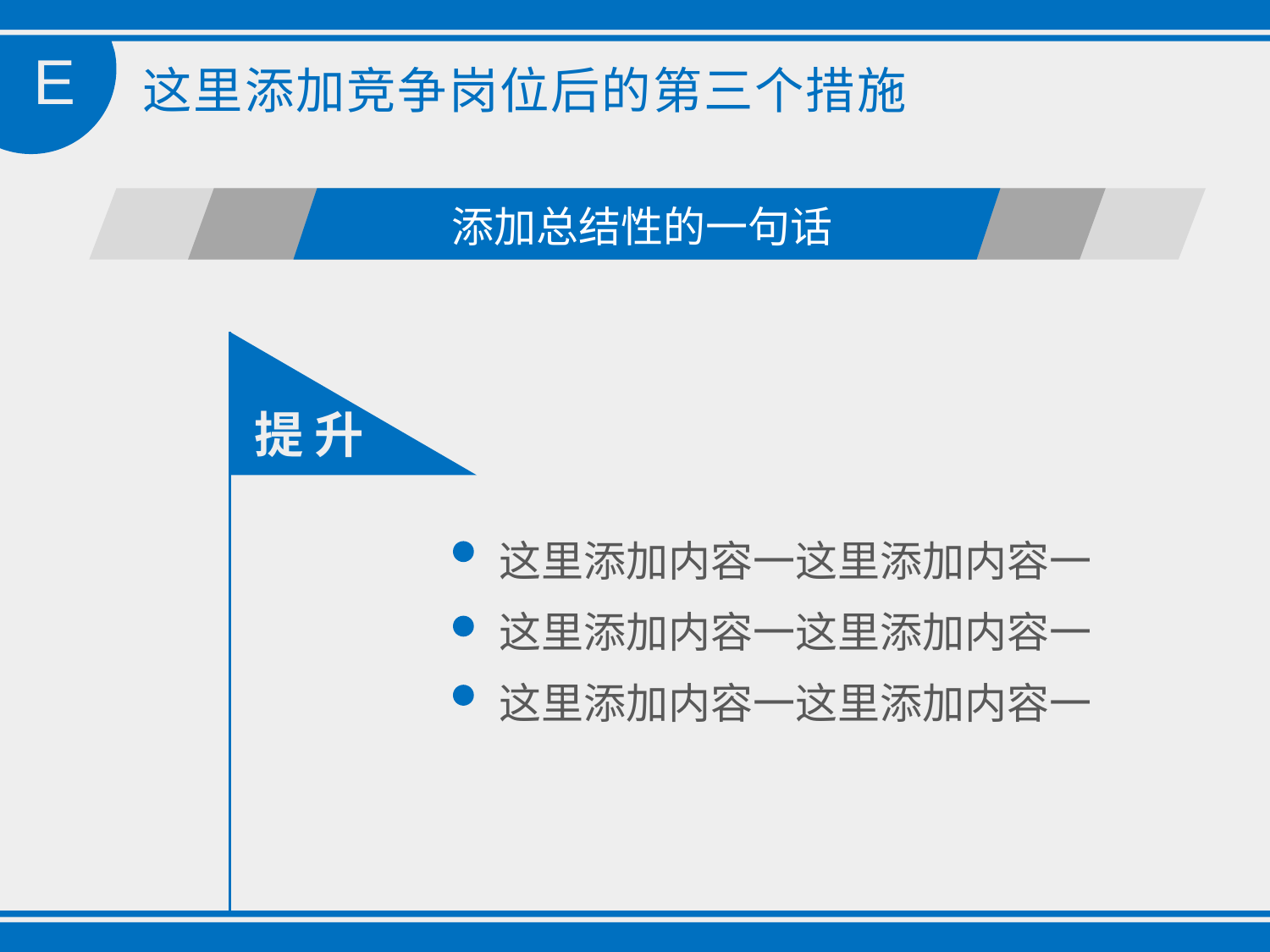

E

这里添加竞争岗位后的第三个措施

添加总结性的一句话

提 升
这里添加内容一这里添加内容一
这里添加内容一这里添加内容一
这里添加内容一这里添加内容一